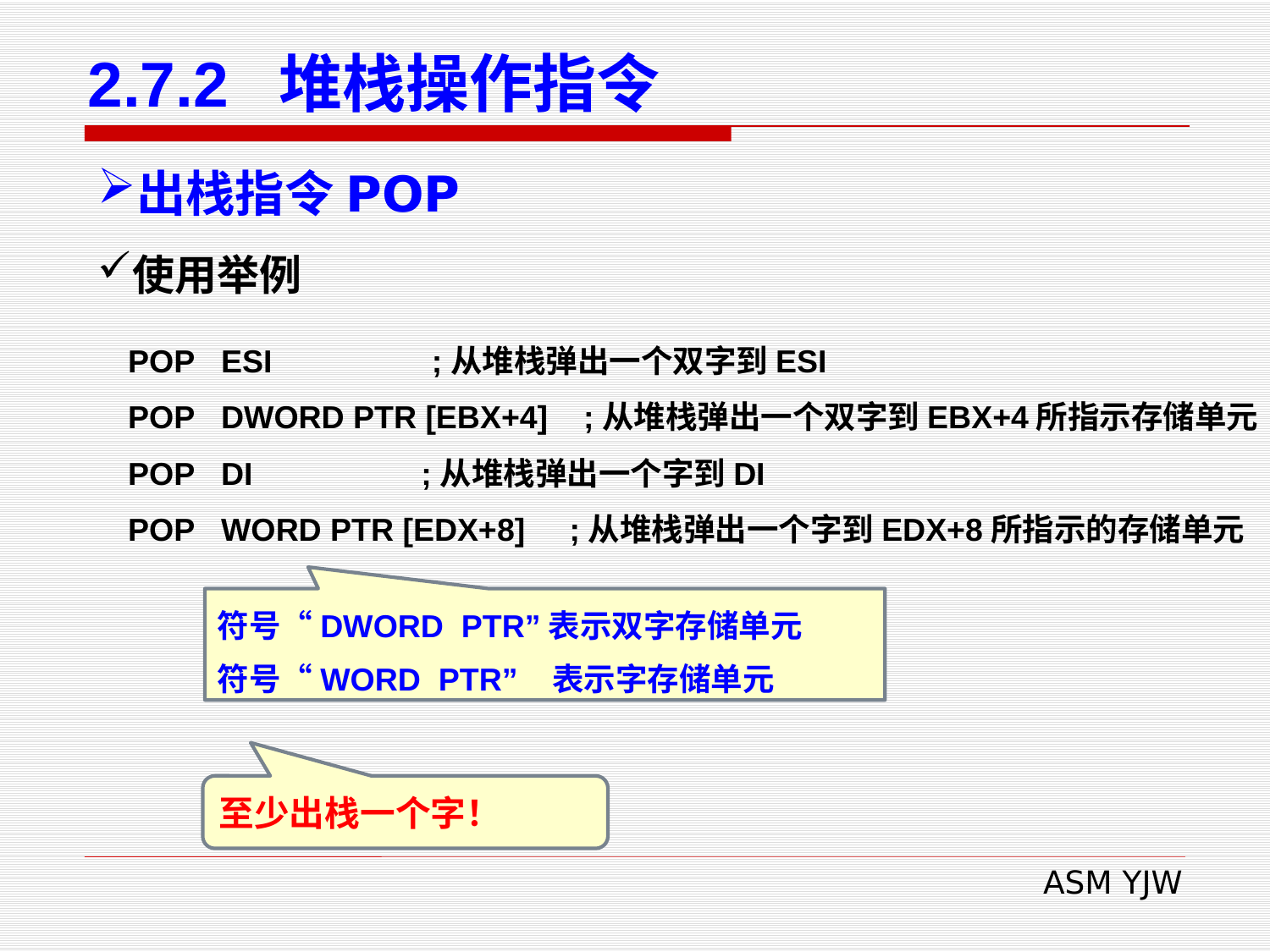

# 2.7.2  堆栈操作指令
出栈指令POP
使用举例

    POP   ESI                  ;从堆栈弹出一个双字到ESI
    POP   DWORD PTR [EBX+4]    ;从堆栈弹出一个双字到EBX+4所指示存储单元
    POP   DI                   ;从堆栈弹出一个字到DI
    POP   WORD PTR [EDX+8]     ;从堆栈弹出一个字到EDX+8所指示的存储单元
符号“DWORD  PTR”表示双字存储单元
符号“WORD  PTR”   表示字存储单元
至少出栈一个字！